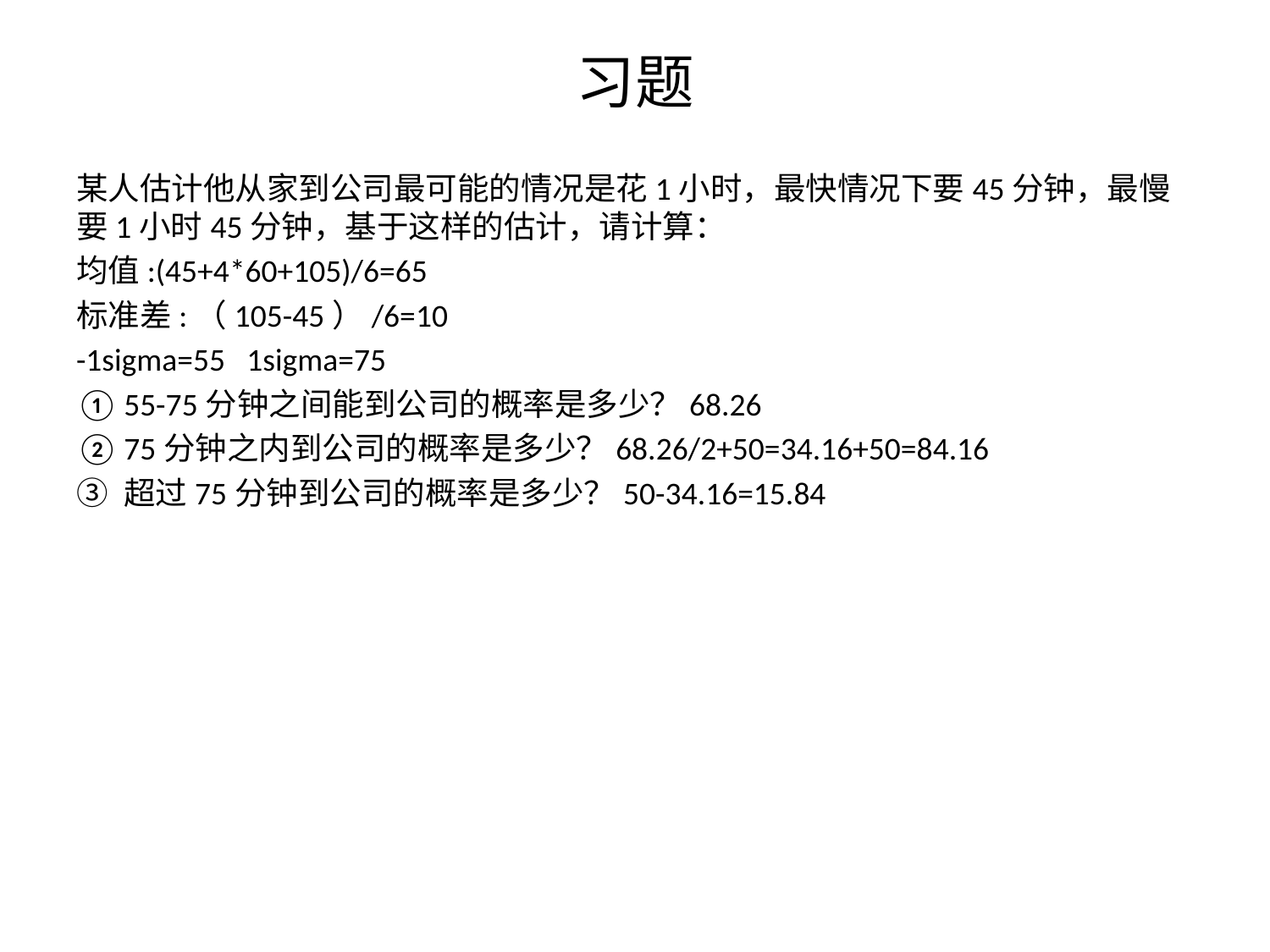

# 习题
某人估计他从家到公司最可能的情况是花1小时，最快情况下要45分钟，最慢要1小时45分钟，基于这样的估计，请计算：
均值:(45+4*60+105)/6=65
标准差:（105-45）/6=10
-1sigma=55   1sigma=75
55-75分钟之间能到公司的概率是多少？68.26
75分钟之内到公司的概率是多少？68.26/2+50=34.16+50=84.16
超过75分钟到公司的概率是多少？50-34.16=15.84